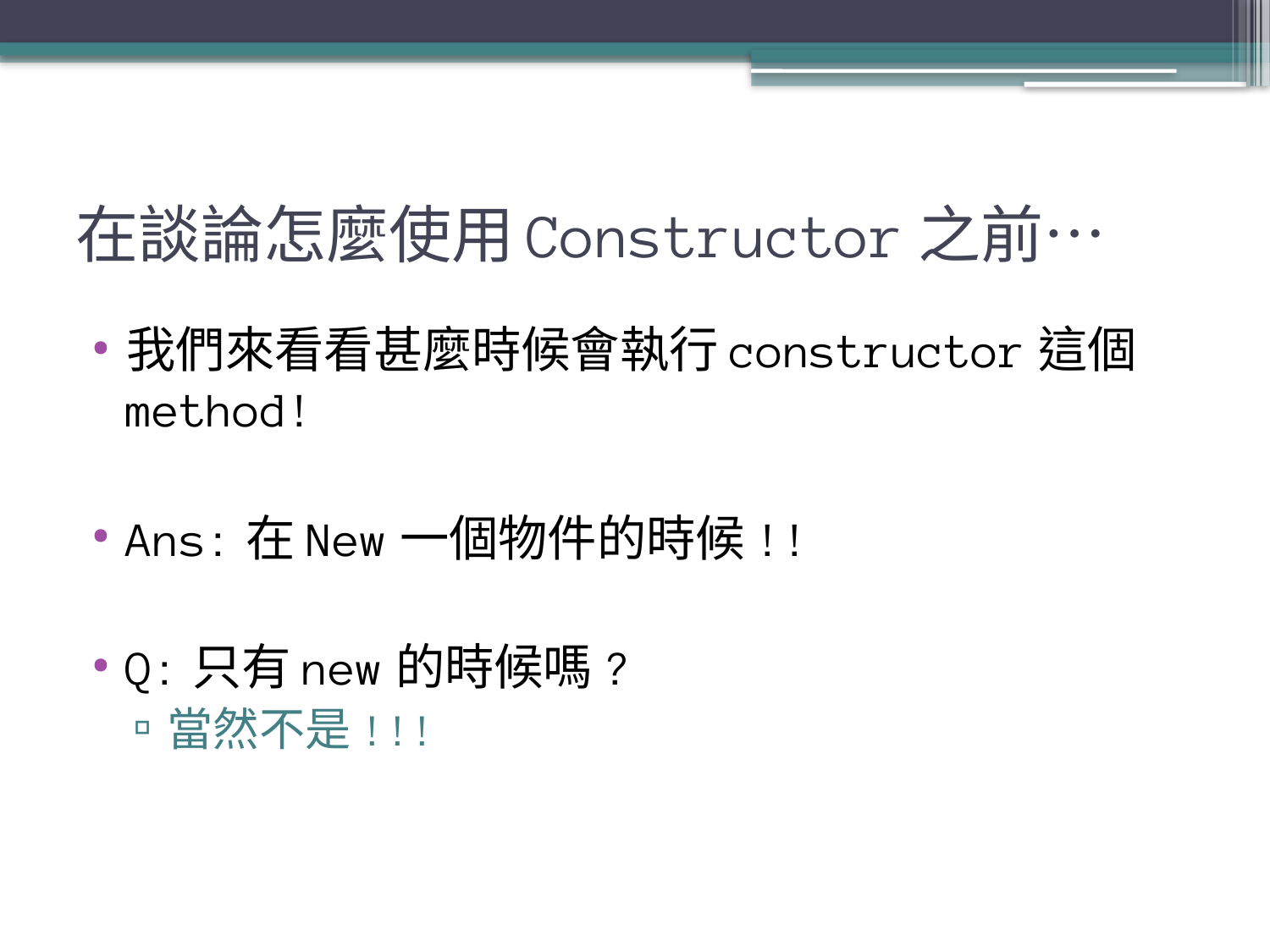

# 在談論怎麼使用Constructor之前…
我們來看看甚麼時候會執行constructor這個 method!

Ans:在New一個物件的時候!!

Q:只有new的時候嗎?
當然不是!!!